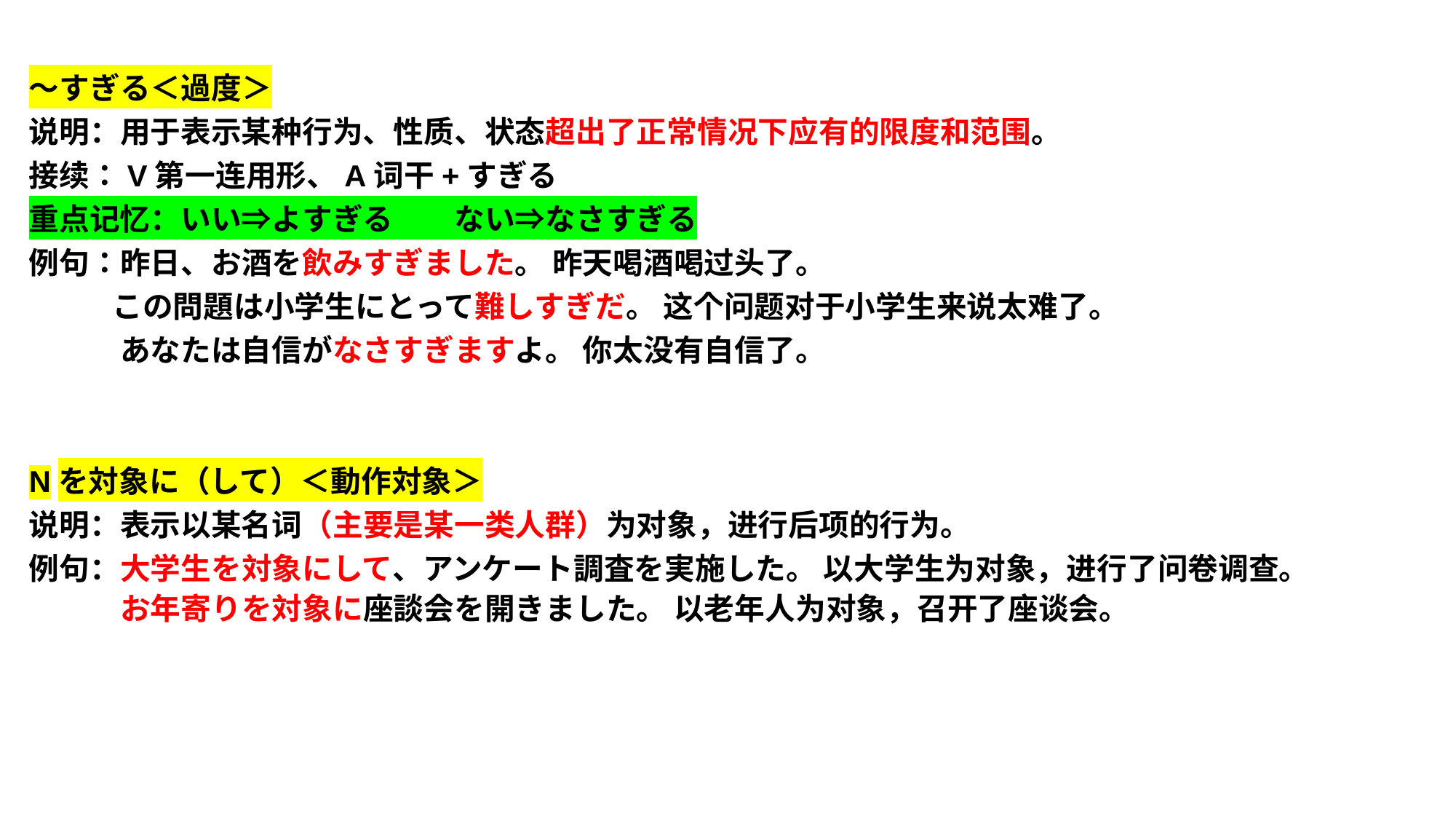

～すぎる＜過度＞
说明：用于表示某种行为、性质、状态超出了正常情况下应有的限度和范围。
接续：V第一连用形、A词干+すぎる
重点记忆：いい⇒よすぎる　　ない⇒なさすぎる
例句：昨日、お酒を飲みすぎました。 昨天喝酒喝过头了。
           この問題は小学生にとって難しすぎだ。 这个问题对于小学生来说太难了。
　　　あなたは自信がなさすぎますよ。 你太没有自信了。

Nを対象に（して）＜動作対象＞
说明：表示以某名词（主要是某一类人群）为对象，进行后项的行为。
例句：大学生を対象にして、アンケート調査を実施した。 以大学生为对象，进行了问卷调查。
　　　お年寄りを対象に座談会を開きました。 以老年人为对象，召开了座谈会。